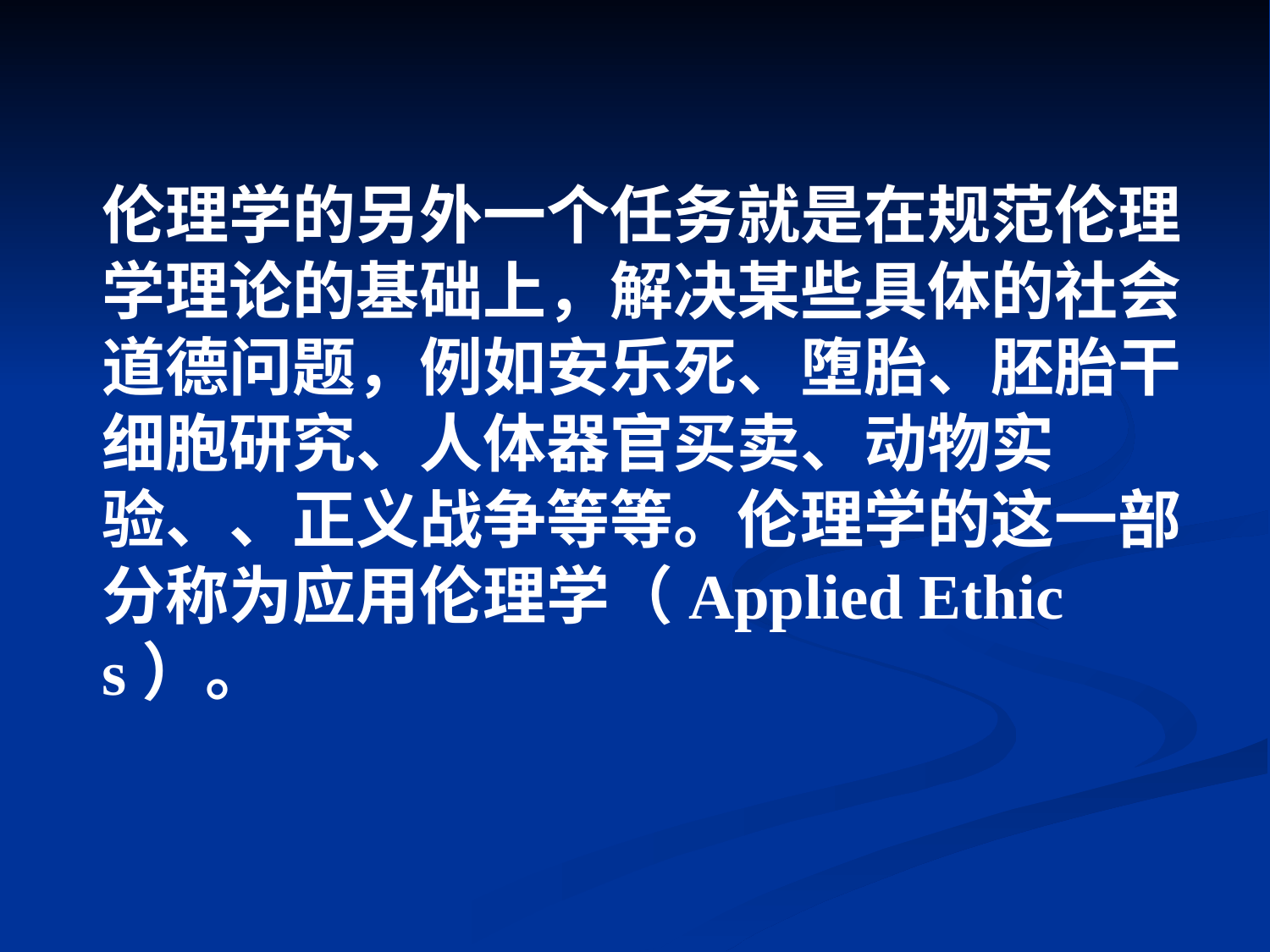

伦理学的另外一个任务就是在规范伦理学理论的基础上，解决某些具体的社会道德问题，例如安乐死、堕胎、胚胎干细胞研究、人体器官买卖、动物实验、、正义战争等等。伦理学的这一部分称为应用伦理学（Applied Ethics）。